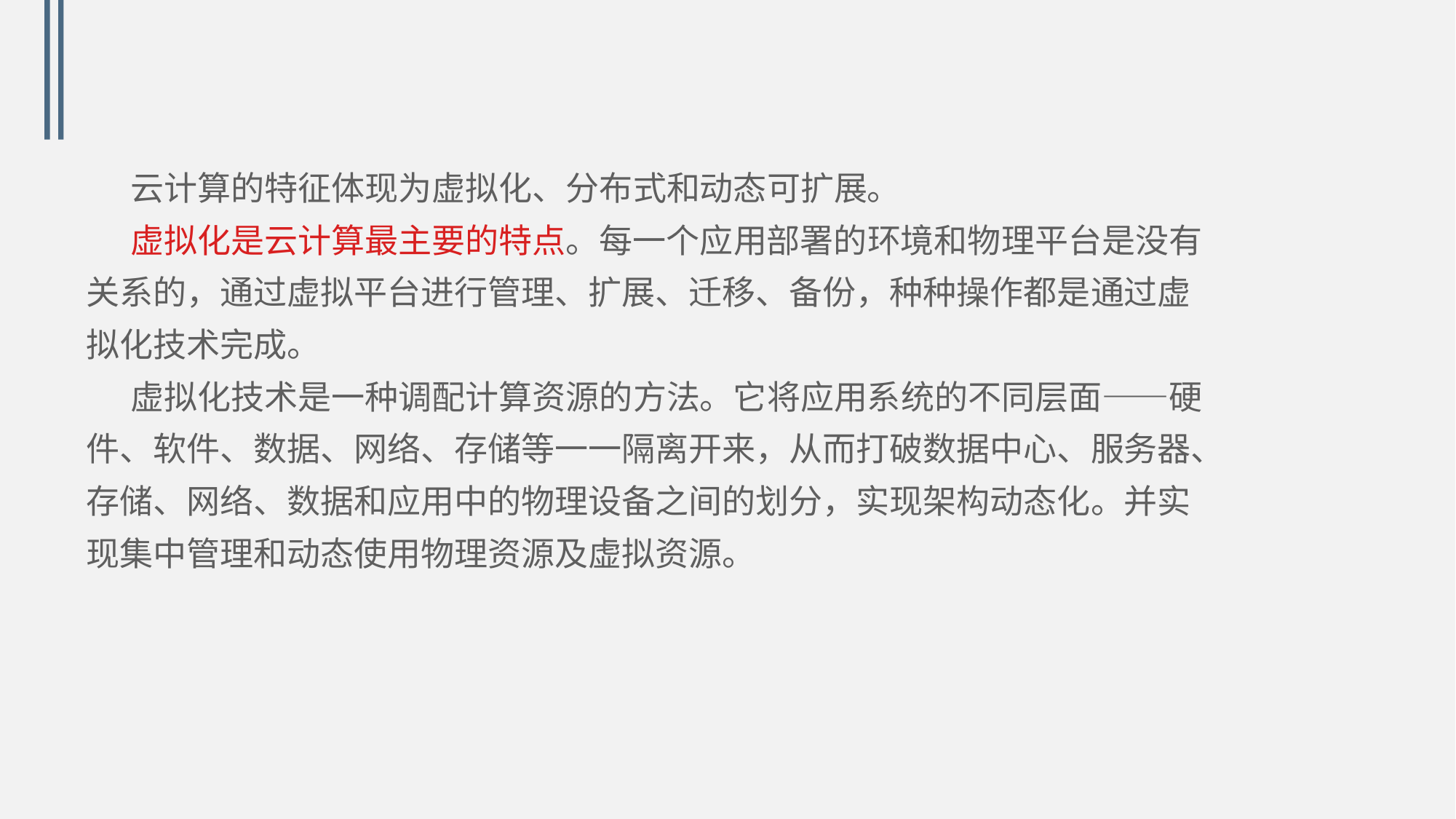

#
     云计算的特征体现为虚拟化、分布式和动态可扩展。
     虚拟化是云计算最主要的特点。每一个应用部署的环境和物理平台是没有关系的，通过虚拟平台进行管理、扩展、迁移、备份，种种操作都是通过虚拟化技术完成。
     虚拟化技术是一种调配计算资源的方法。它将应用系统的不同层面——硬件、软件、数据、网络、存储等一一隔离开来，从而打破数据中心、服务器、存储、网络、数据和应用中的物理设备之间的划分，实现架构动态化。并实现集中管理和动态使用物理资源及虚拟资源。